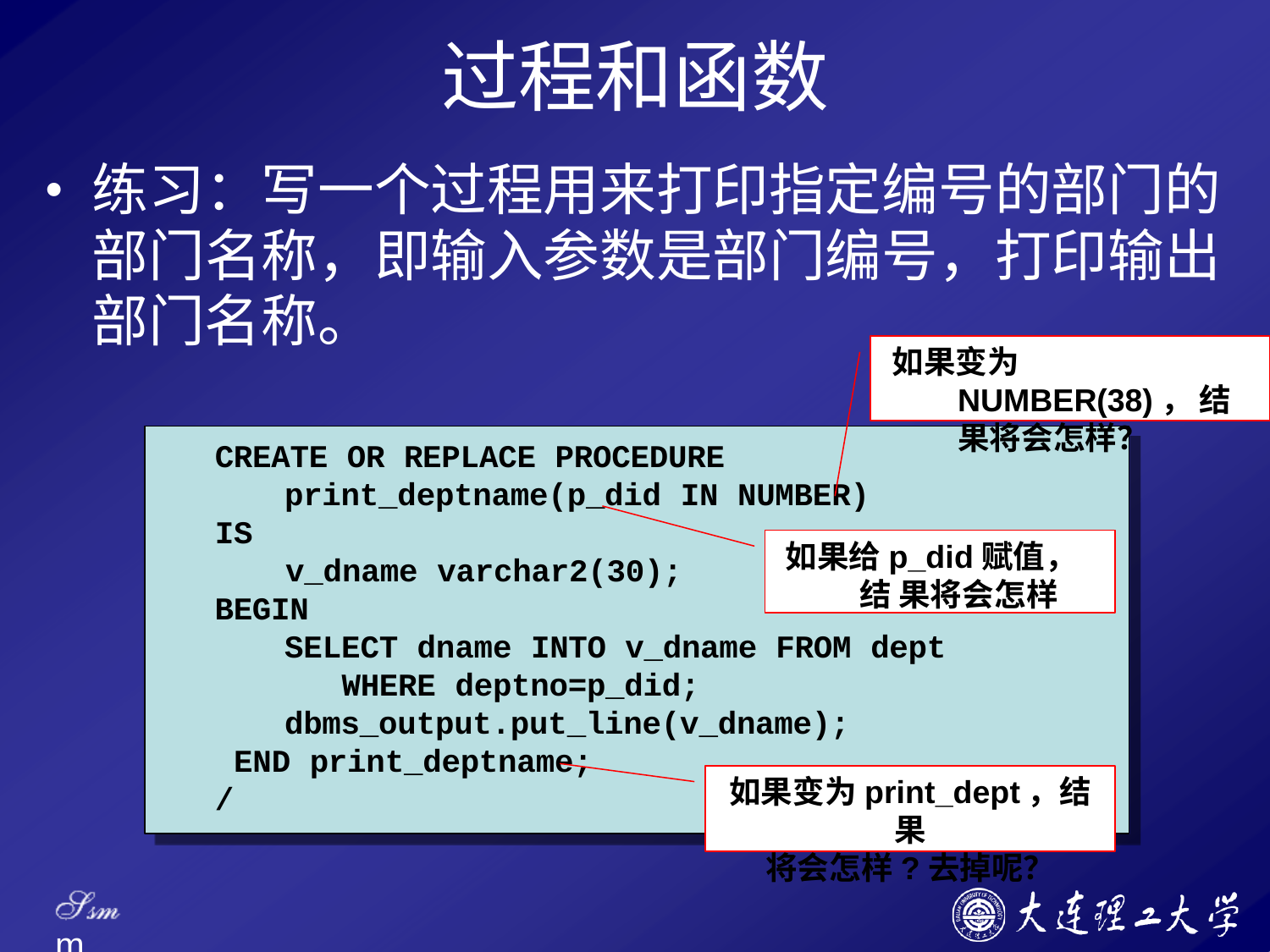

# 过程和函数
练习：写一个过程用来打印指定编号的部门的 部门名称，即输入参数是部门编号，打印输出 部门名称。

如果变为NUMBER(38)， 结果将会怎样？

CREATE OR REPLACE PROCEDURE
print_deptname(p_did IN NUMBER)

IS
如果给p_did赋值，结 果将会怎样
v_dname varchar2(30);
BEGIN
SELECT dname INTO v_dname FROM dept
WHERE deptno=p_did;
dbms_output.put_line(v_dname);  END print_deptname;

如果变为print_dept，结果
将会怎样?去掉呢？
/

Ssm